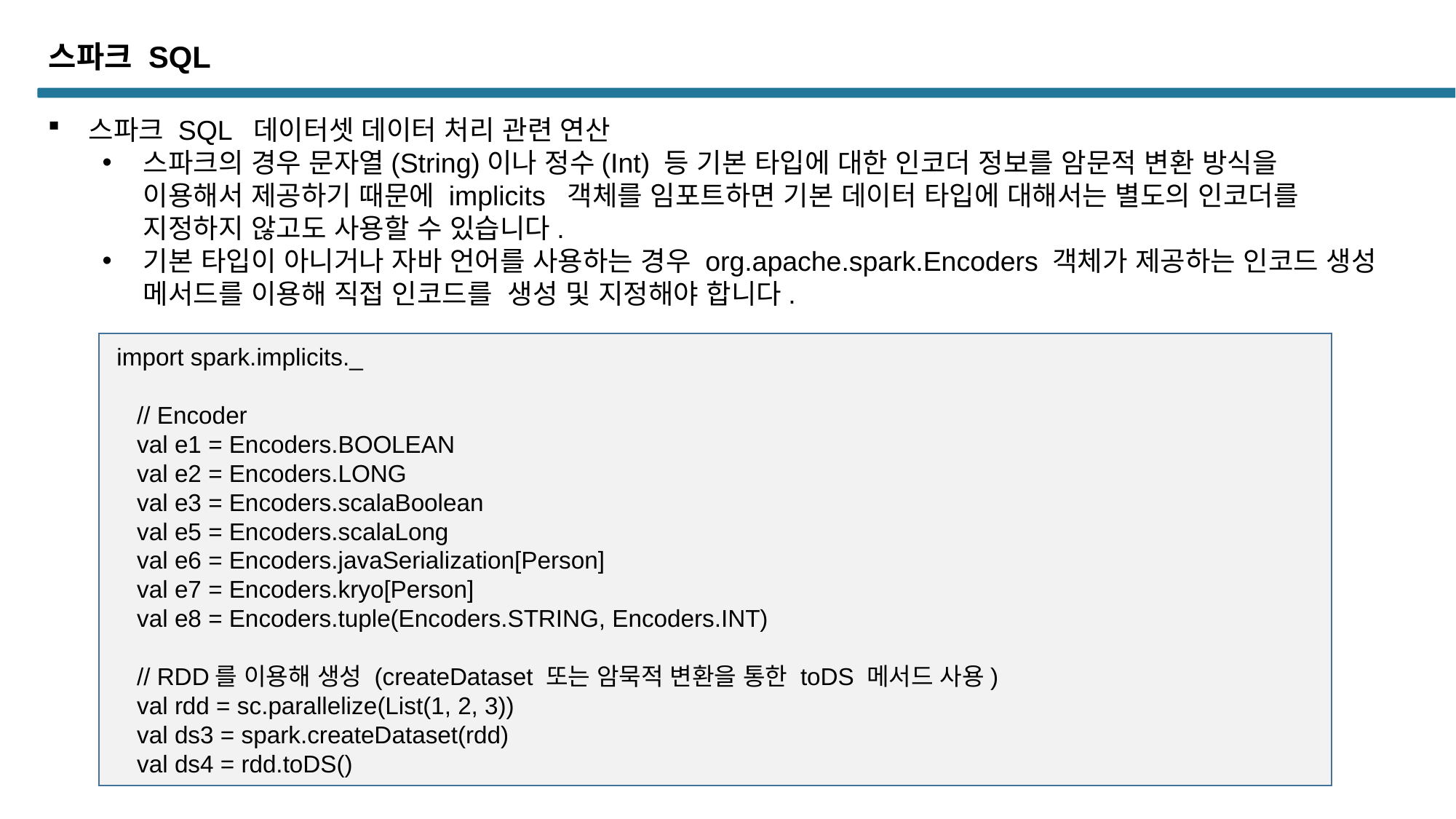

스파크 SQL
스파크 SQL  데이터셋 데이터 처리 관련 연산
스파크의 경우 문자열(String)이나 정수(Int) 등 기본 타입에 대한 인코더 정보를 암문적 변환 방식을 이용해서 제공하기 때문에 implicits  객체를 임포트하면 기본 데이터 타입에 대해서는 별도의 인코더를 지정하지 않고도 사용할 수 있습니다.
기본 타입이 아니거나 자바 언어를 사용하는 경우 org.apache.spark.Encoders 객체가 제공하는 인코드 생성 메서드를 이용해 직접 인코드를  생성 및 지정해야 합니다.
 import spark.implicits._

    // Encoder
    val e1 = Encoders.BOOLEAN
    val e2 = Encoders.LONG
    val e3 = Encoders.scalaBoolean
    val e5 = Encoders.scalaLong
    val e6 = Encoders.javaSerialization[Person]
    val e7 = Encoders.kryo[Person]
    val e8 = Encoders.tuple(Encoders.STRING, Encoders.INT)

    // RDD를 이용해 생성 (createDataset 또는 암묵적 변환을 통한 toDS 메서드 사용)
    val rdd = sc.parallelize(List(1, 2, 3))
    val ds3 = spark.createDataset(rdd)
    val ds4 = rdd.toDS()